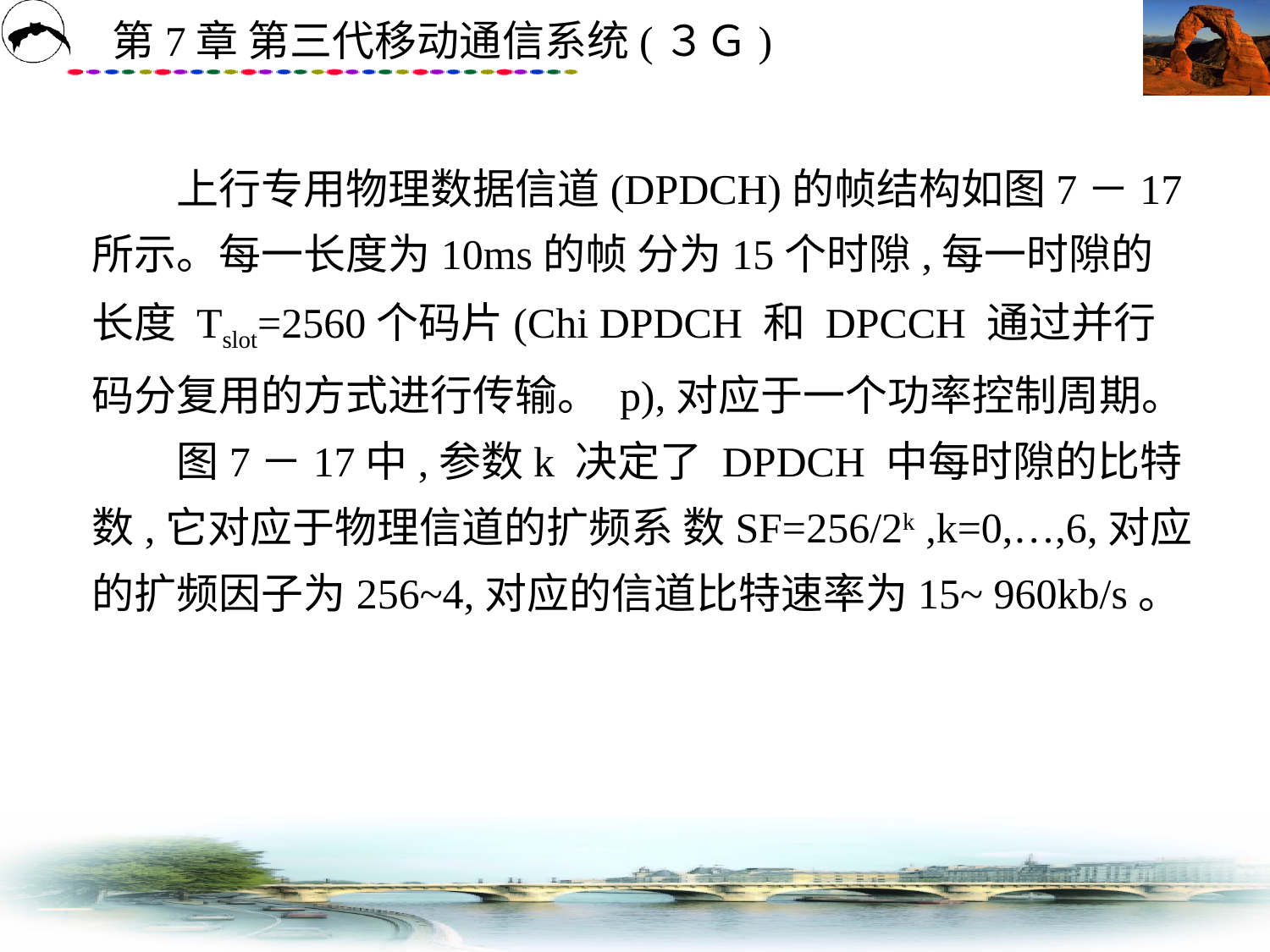

# 上行专用物理数据信道(DPDCH)的帧结构如图7－17所示。每一长度为10ms的帧 分为15个时隙,每一时隙的长度 Tslot=2560个码片(Chi DPDCH 和 DPCCH 通过并行码分复用的方式进行传输。 p),对应于一个功率控制周期。 　　图7－17中,参数k 决定了 DPDCH 中每时隙的比特数,它对应于物理信道的扩频系 数SF=256/2k ,k=0,…,6,对应的扩频因子为256~4,对应的信道比特速率为15~ 960kb/s。